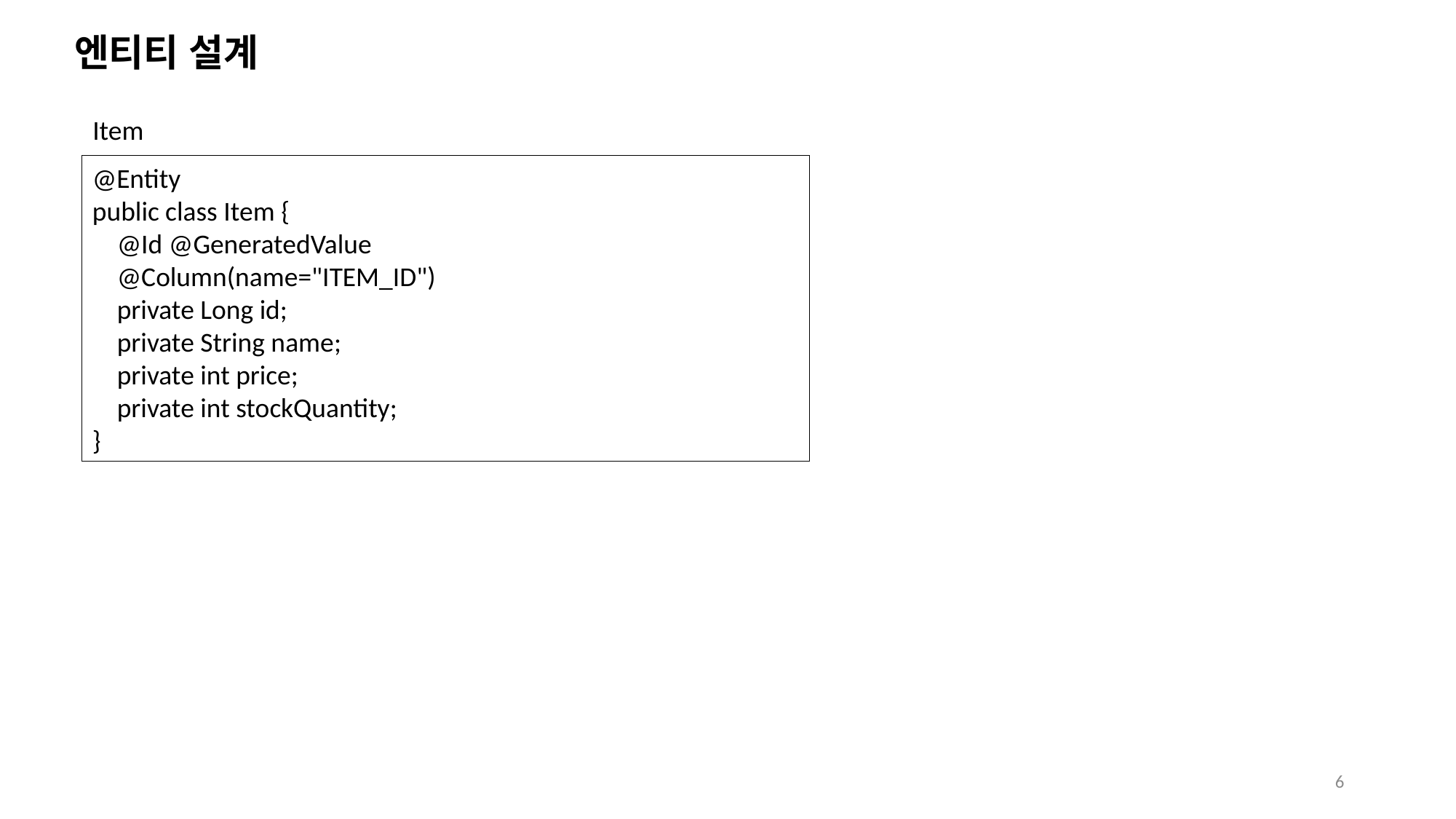

# 엔티티 설계
Item
@Entity
public class Item {
    @Id @GeneratedValue
    @Column(name="ITEM_ID")
    private Long id;
    private String name;
    private int price;
    private int stockQuantity;
}
6